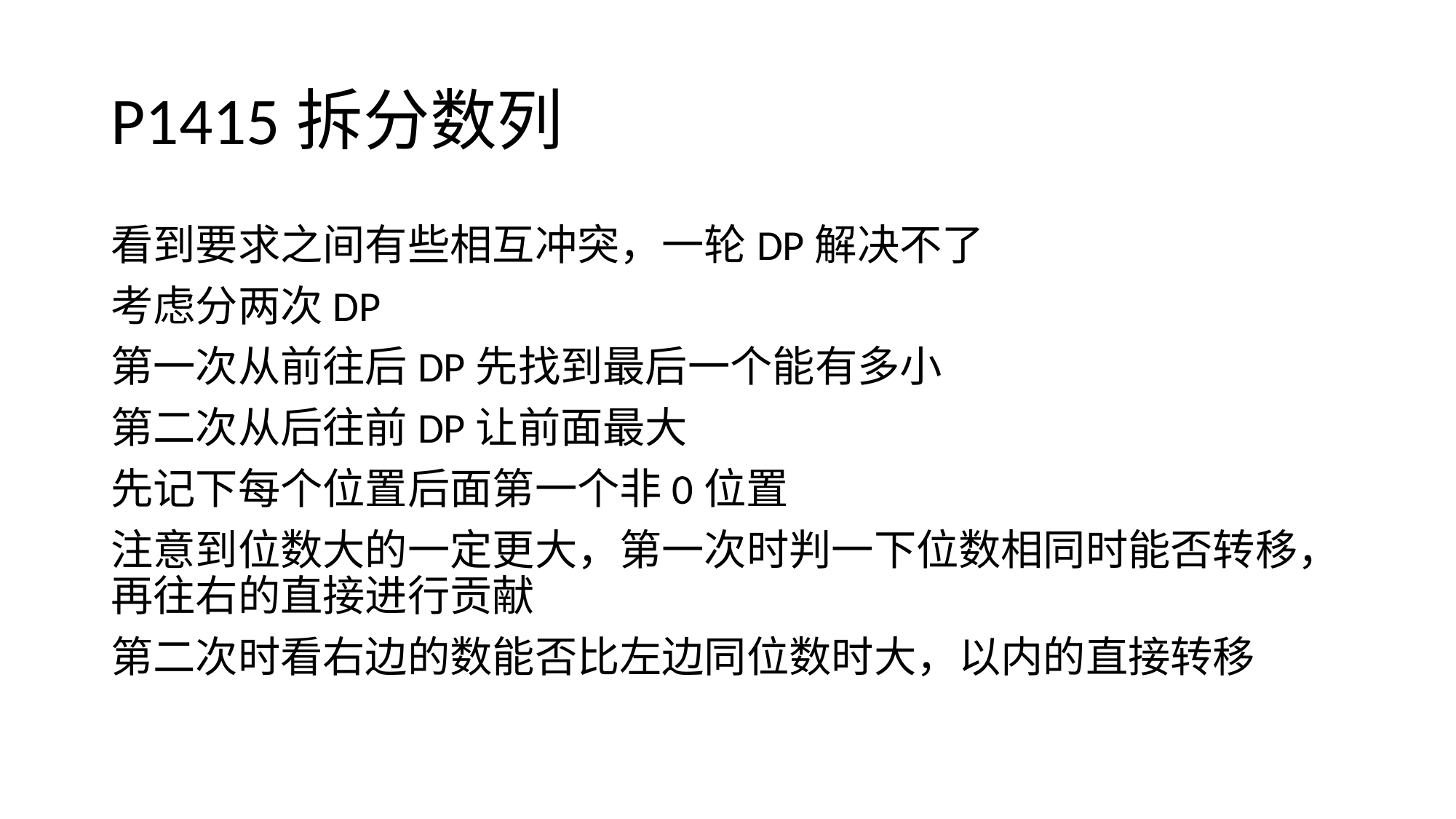

# P1415拆分数列
看到要求之间有些相互冲突，一轮DP解决不了
考虑分两次DP
第一次从前往后DP先找到最后一个能有多小
第二次从后往前DP让前面最大
先记下每个位置后面第一个非0位置
注意到位数大的一定更大，第一次时判一下位数相同时能否转移，再往右的直接进行贡献
第二次时看右边的数能否比左边同位数时大，以内的直接转移